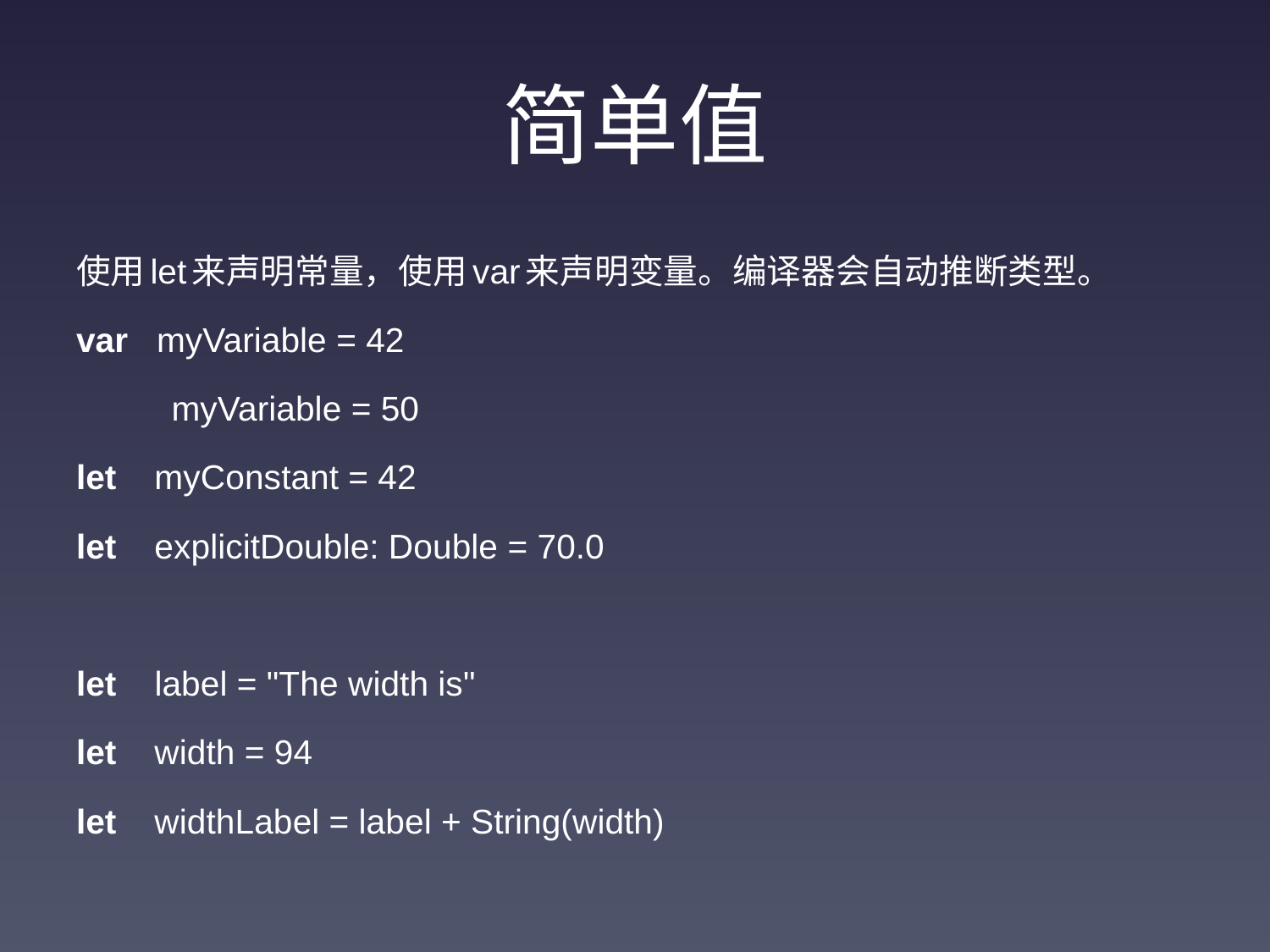

# 简单值
使用let来声明常量，使用var来声明变量。编译器会自动推断类型。
var   myVariable = 42
          myVariable = 50
let    myConstant = 42
let    explicitDouble: Double = 70.0

let    label = "The width is"
let    width = 94
let    widthLabel = label + String(width)